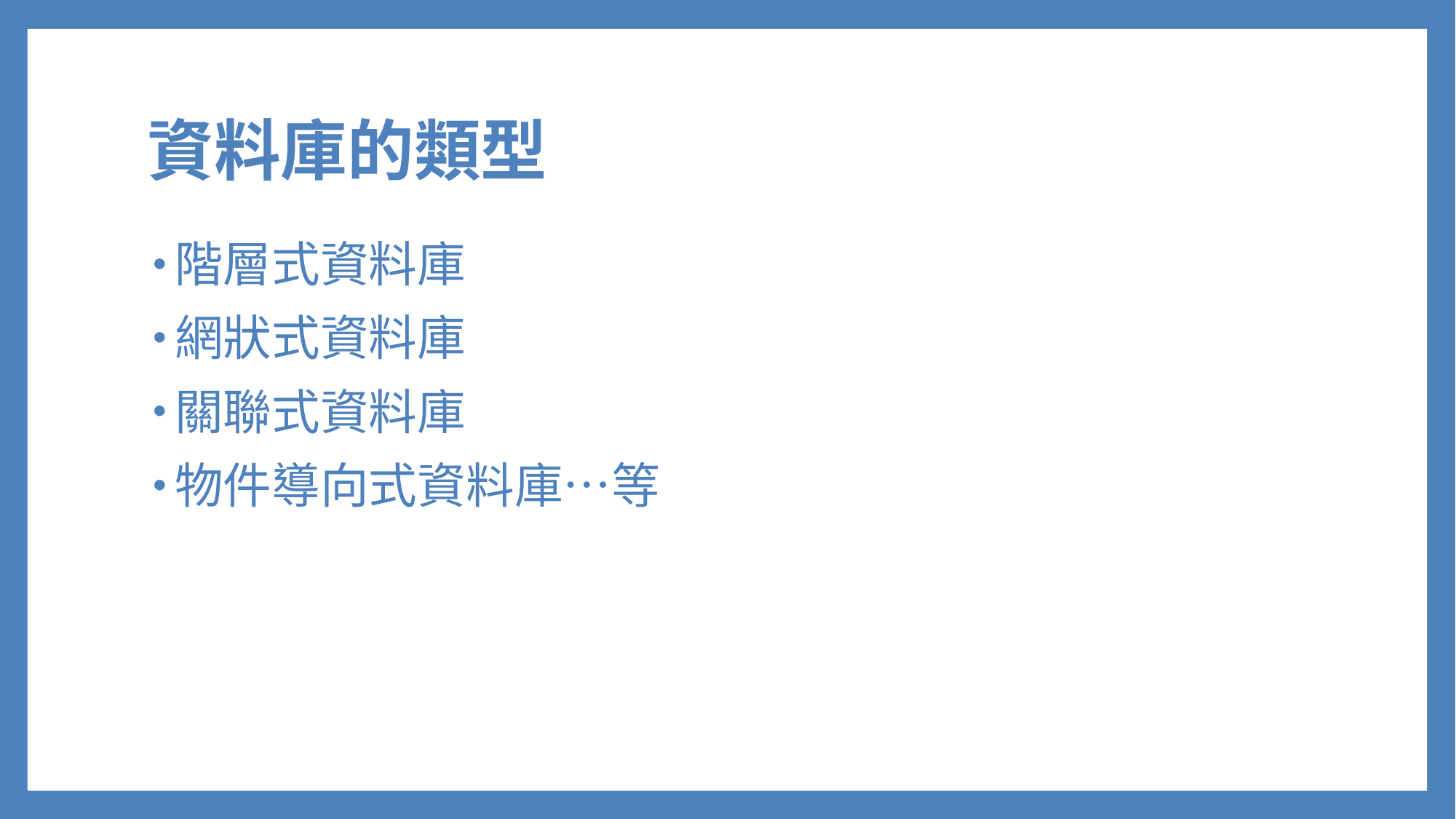

# 資料庫的類型
階層式資料庫
網狀式資料庫
關聯式資料庫
物件導向式資料庫…等